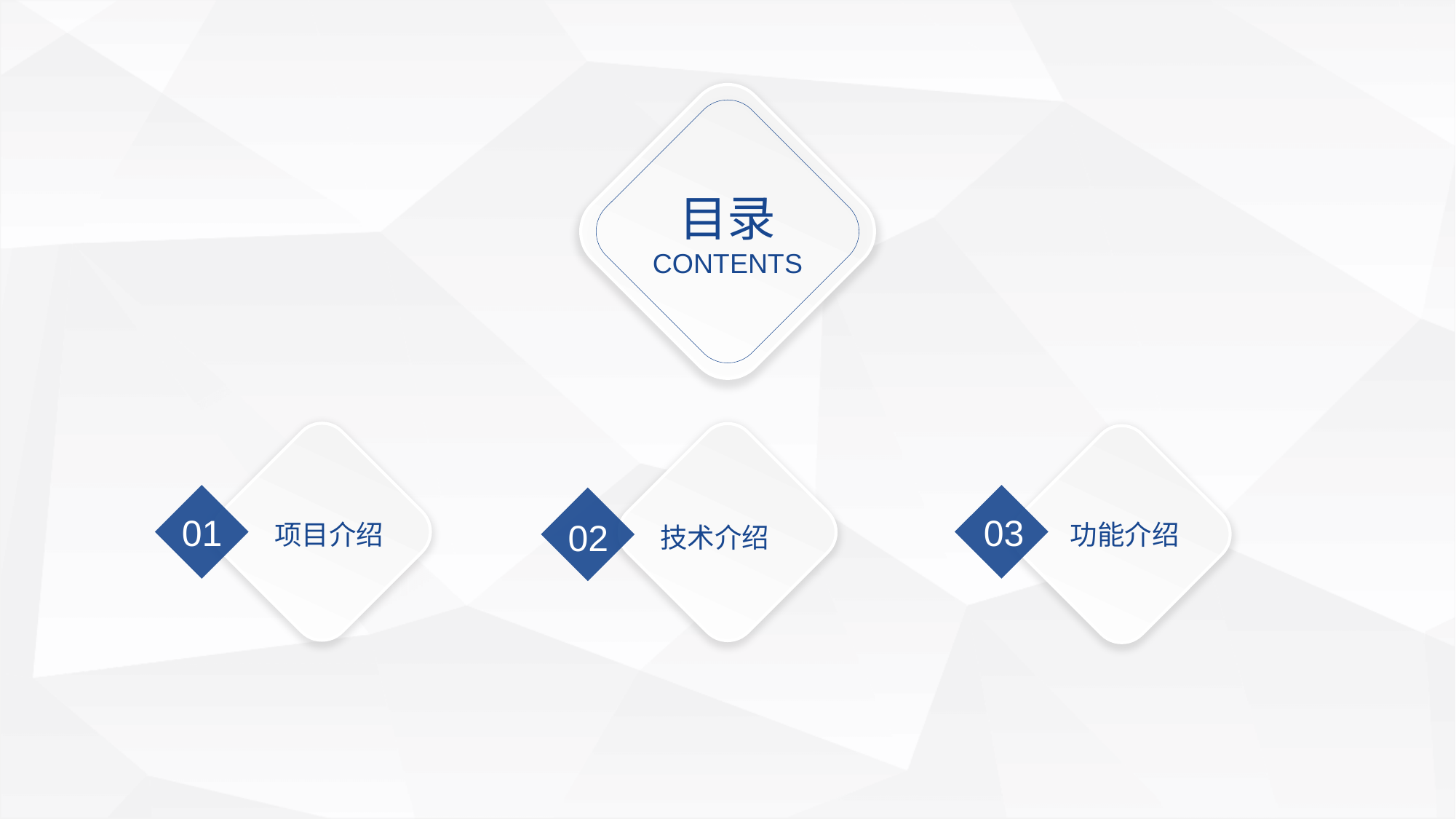

目录
CONTENTS

01
03
02
项目介绍
功能介绍
技术介绍